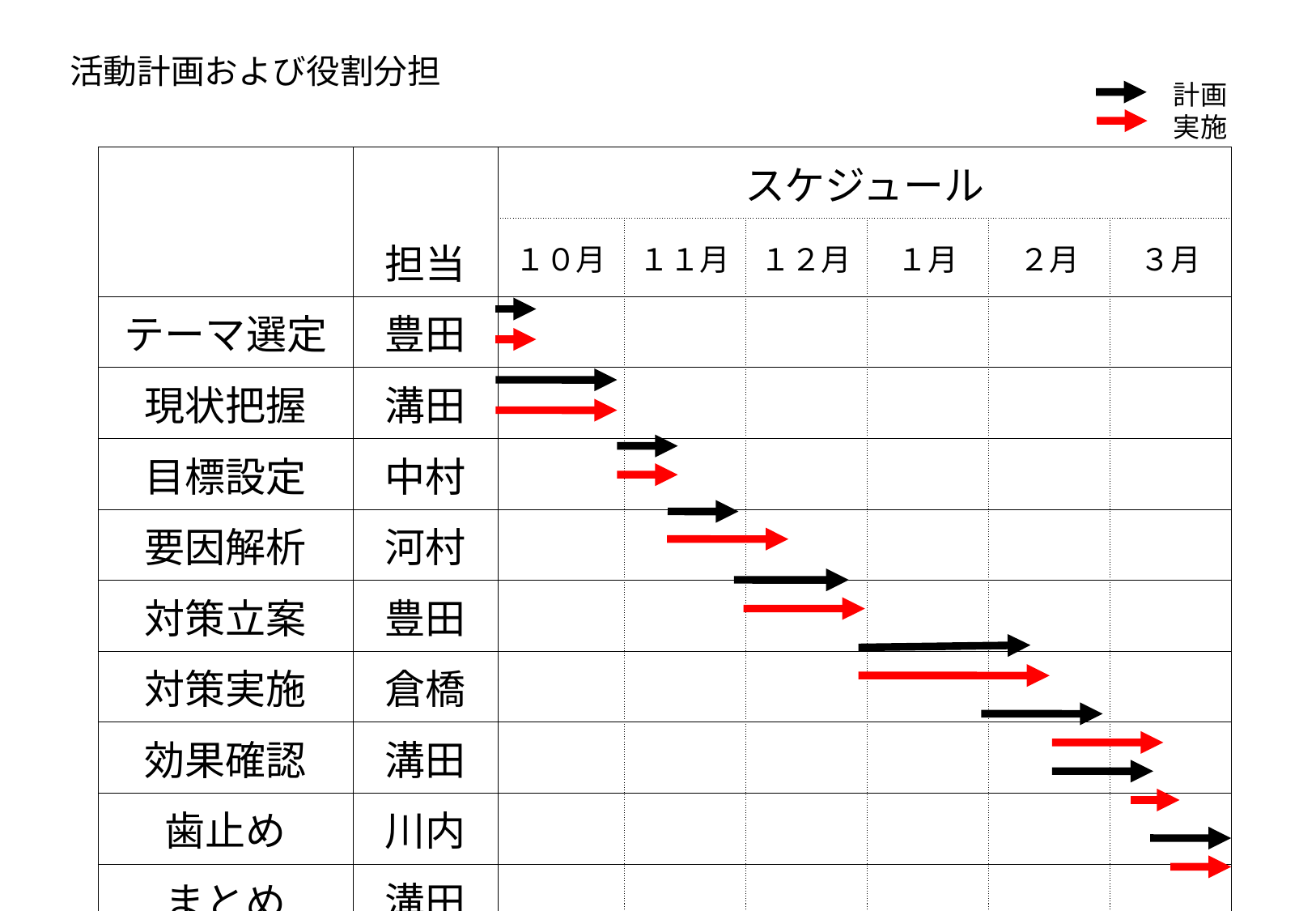

活動計画および役割分担
計画
実施

|  | 担当 | スケジュール |  |  |  |  |  |
| --- | --- | --- | --- | --- | --- | --- | --- |
|  |  | １０月 | １１月 | １２月 | １月 | ２月 | ３月 |
| テーマ選定 | 豊田 |  |  |  |  |  |  |
| 現状把握 | 溝田 |  |  |  |  |  |  |
| 目標設定 | 中村 |  |  |  |  |  |  |
| 要因解析 | 河村 |  |  |  |  |  |  |
| 対策立案 | 豊田 |  |  |  |  |  |  |
| 対策実施 | 倉橋 |  |  |  |  |  |  |
| 効果確認 | 溝田 |  |  |  |  |  |  |
| 歯止め | 川内 |  |  |  |  |  |  |
| まとめ | 溝田 |  |  |  |  |  |  |